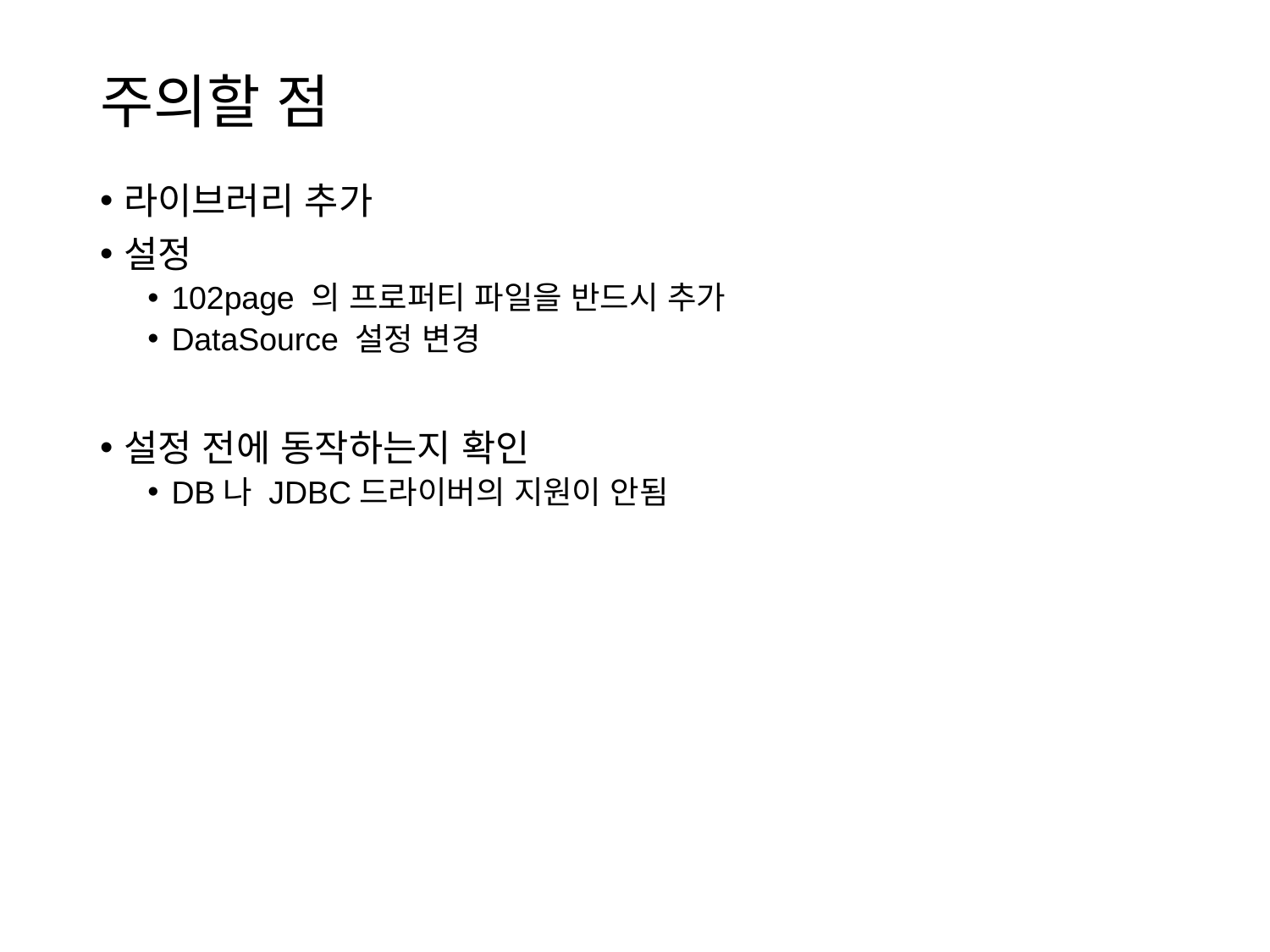

# 주의할 점
라이브러리 추가
설정
102page 의 프로퍼티 파일을 반드시 추가
DataSource 설정 변경

설정 전에 동작하는지 확인
DB나 JDBC드라이버의 지원이 안됨